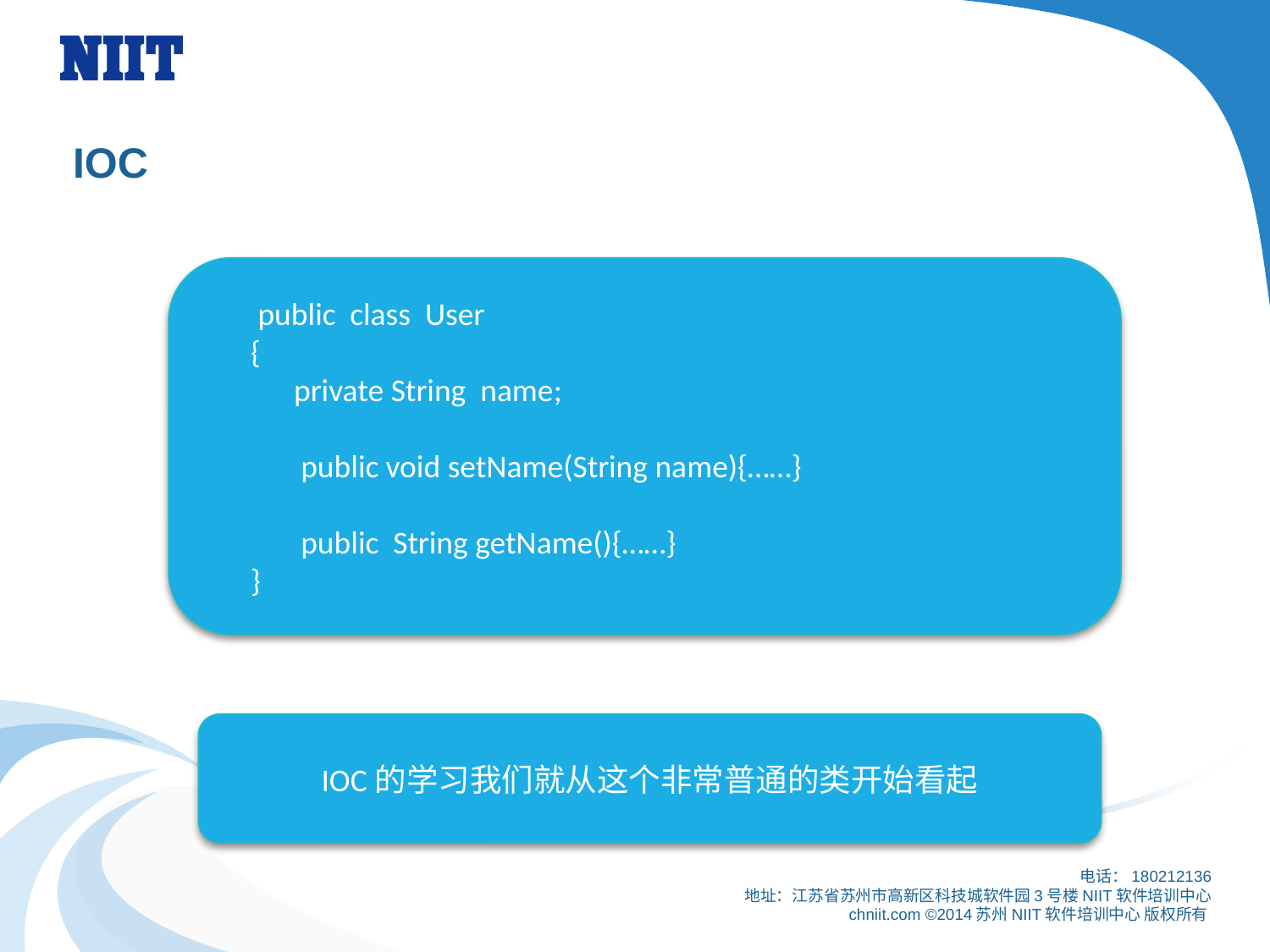

# IOC

 public  class  User
{
      private String  name;

       public void setName(String name){……}

       public  String getName(){……}
}
IOC的学习我们就从这个非常普通的类开始看起